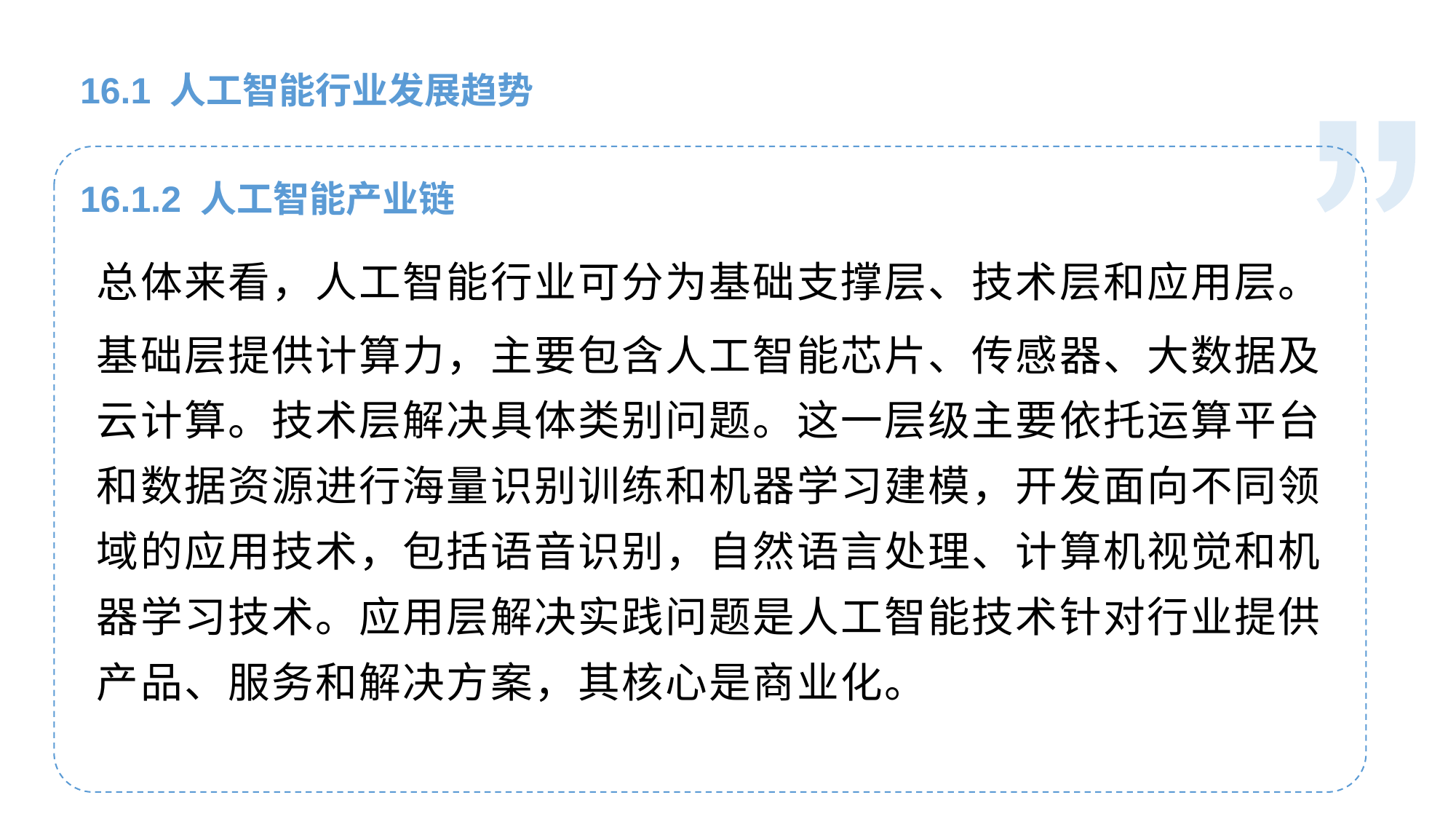

人工智能基础
16.1 人工智能行业发展趋势

16.1.2 人工智能产业链
总体来看，人工智能行业可分为基础支撑层、技术层和应用层。
基础层提供计算力，主要包含人工智能芯片、传感器、大数据及云计算。技术层解决具体类别问题。这一层级主要依托运算平台和数据资源进行海量识别训练和机器学习建模，开发面向不同领域的应用技术，包括语音识别，自然语言处理、计算机视觉和机器学习技术。应用层解决实践问题是人工智能技术针对行业提供产品、服务和解决方案，其核心是商业化。